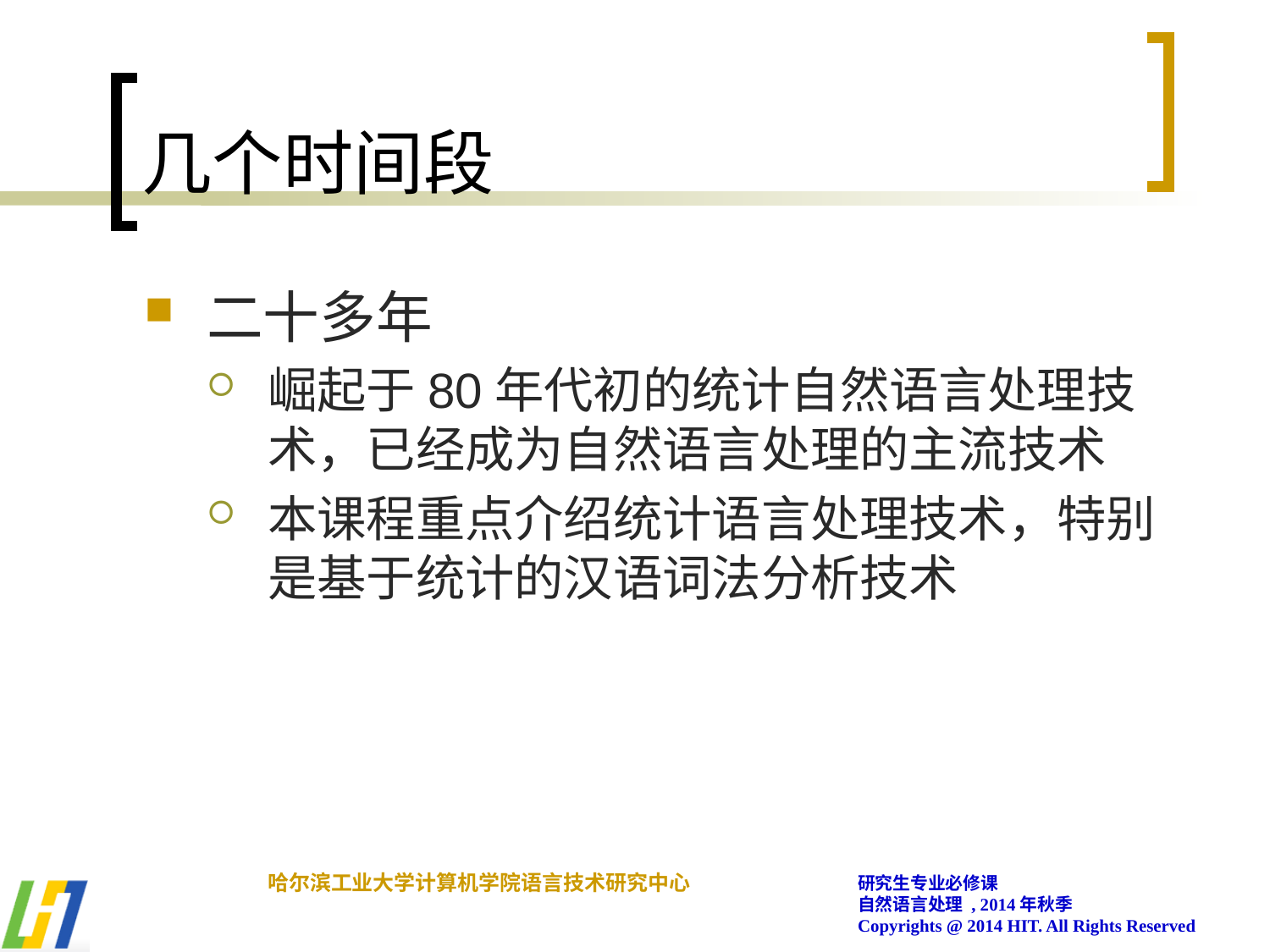

# 几个时间段
二十多年
崛起于80年代初的统计自然语言处理技术，已经成为自然语言处理的主流技术
本课程重点介绍统计语言处理技术，特别是基于统计的汉语词法分析技术

哈尔滨工业大学计算机学院语言技术研究中心
研究生专业必修课
自然语言处理 , 2014年秋季
Copyrights @ 2014 HIT. All Rights Reserved